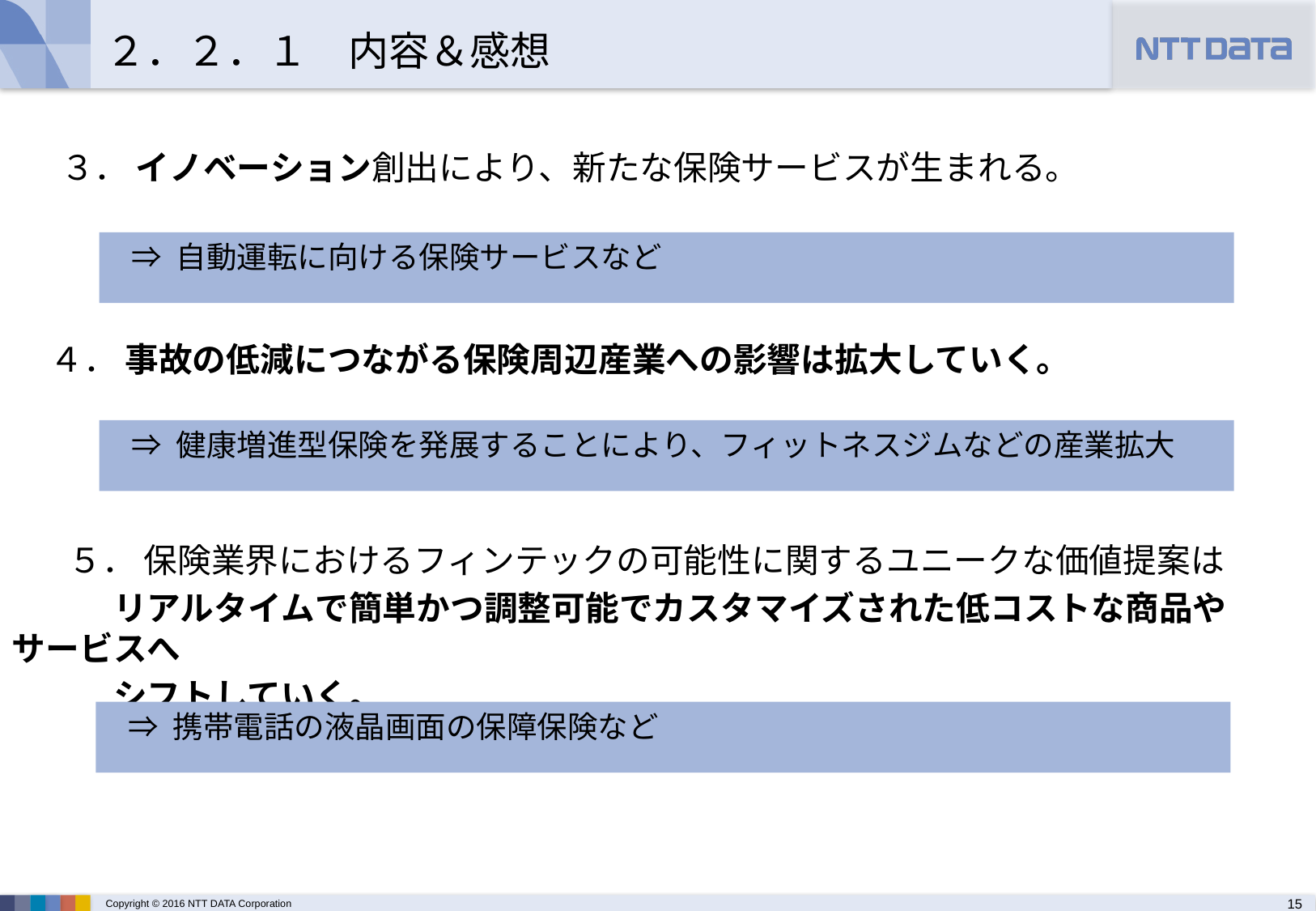

# ２．２．１　内容＆感想

   ３． イノベーション創出により、新たな保険サービスが生まれる。
   ⇒ 自動運転に向ける保険サービスなど
    ４． 事故の低減につながる保険周辺産業への影響は拡大していく。
   ⇒ 健康増進型保険を発展することにより、フィットネスジムなどの産業拡大
 　 ５． 保険業界におけるフィンテックの可能性に関するユニークな価値提案は
　　　リアルタイムで簡単かつ調整可能でカスタマイズされた低コストな商品やサービスへ
　　　シフトしていく。
   ⇒ 携帯電話の液晶画面の保障保険など